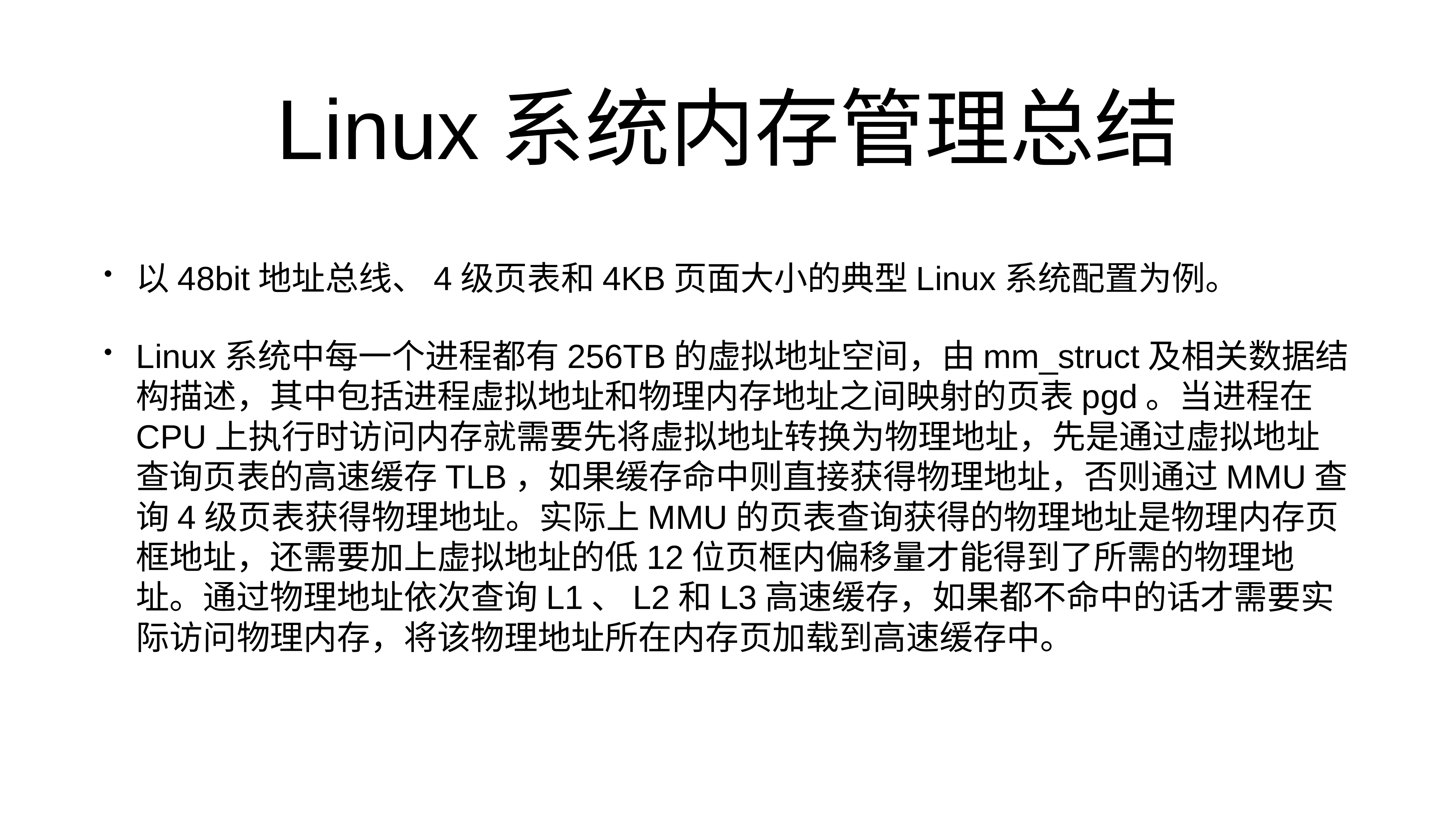

# Linux系统内存管理总结
以48bit地址总线、4级页表和4KB页面大小的典型Linux系统配置为例。
Linux系统中每一个进程都有256TB的虚拟地址空间，由mm_struct及相关数据结构描述，其中包括进程虚拟地址和物理内存地址之间映射的页表pgd。当进程在CPU上执行时访问内存就需要先将虚拟地址转换为物理地址，先是通过虚拟地址查询页表的高速缓存TLB，如果缓存命中则直接获得物理地址，否则通过MMU查询4级页表获得物理地址。实际上MMU的页表查询获得的物理地址是物理内存页框地址，还需要加上虚拟地址的低12位页框内偏移量才能得到了所需的物理地址。通过物理地址依次查询L1、L2和L3高速缓存，如果都不命中的话才需要实际访问物理内存，将该物理地址所在内存页加载到高速缓存中。